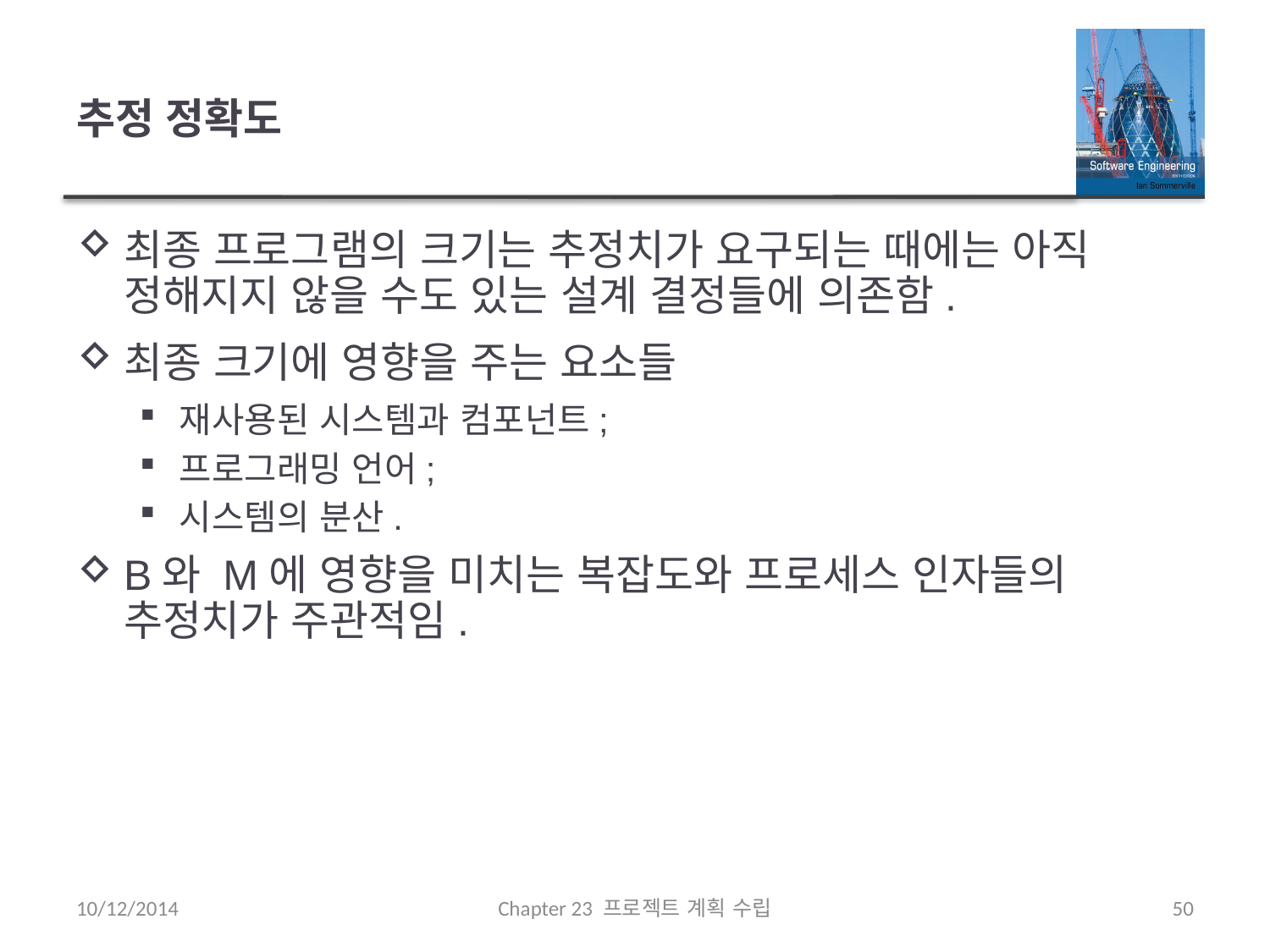

# 추정 정확도
최종 프로그램의 크기는 추정치가 요구되는 때에는 아직 정해지지 않을 수도 있는 설계 결정들에 의존함.
최종 크기에 영향을 주는 요소들
재사용된 시스템과 컴포넌트;
프로그래밍 언어;
시스템의 분산.
B와 M에 영향을 미치는 복잡도와 프로세스 인자들의 추정치가 주관적임.
10/12/2014
Chapter 23 프로젝트 계획 수립
50